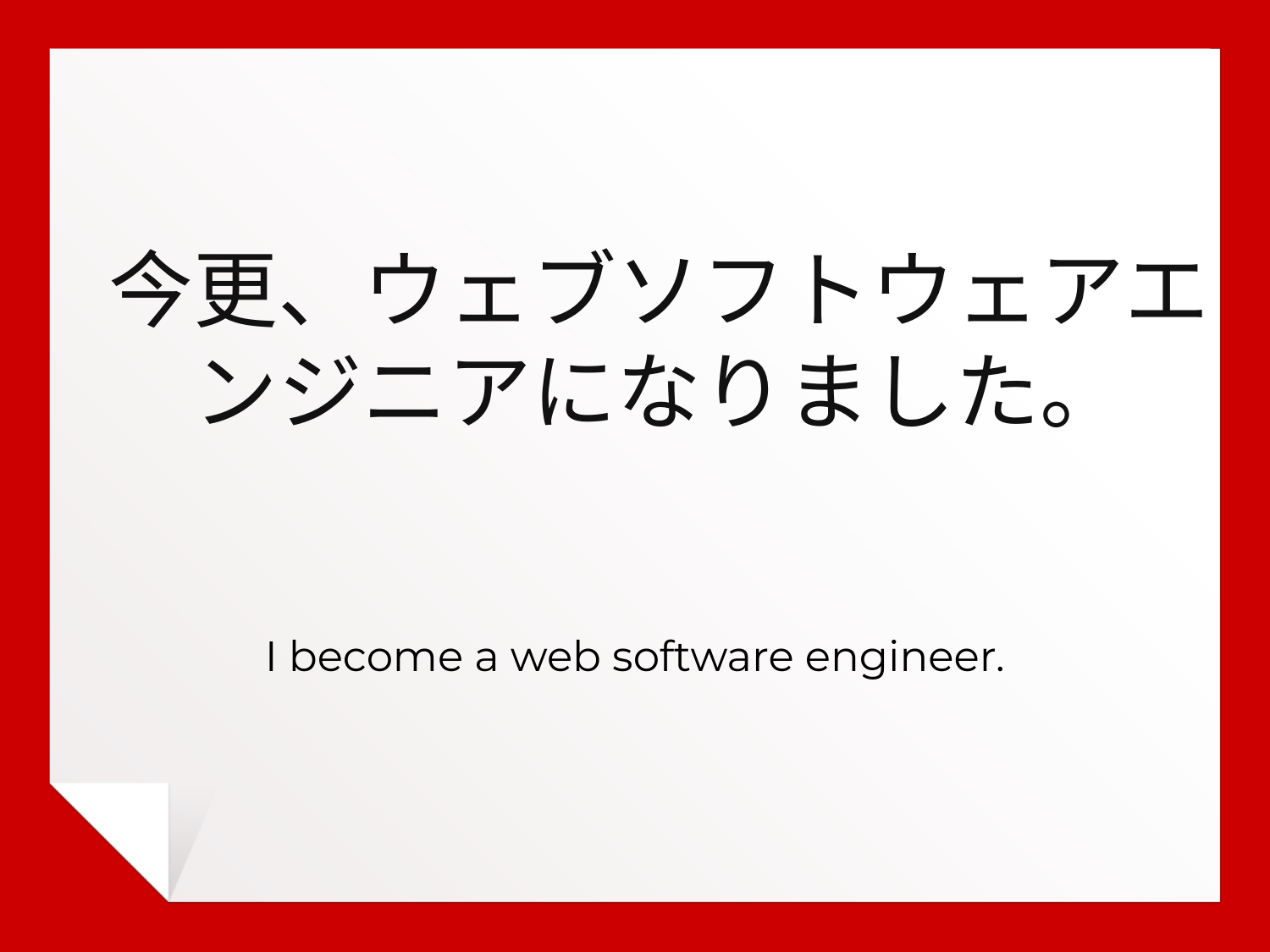

今更、ウェブソフトウェアエンジニアになりました。
I become a web software engineer.